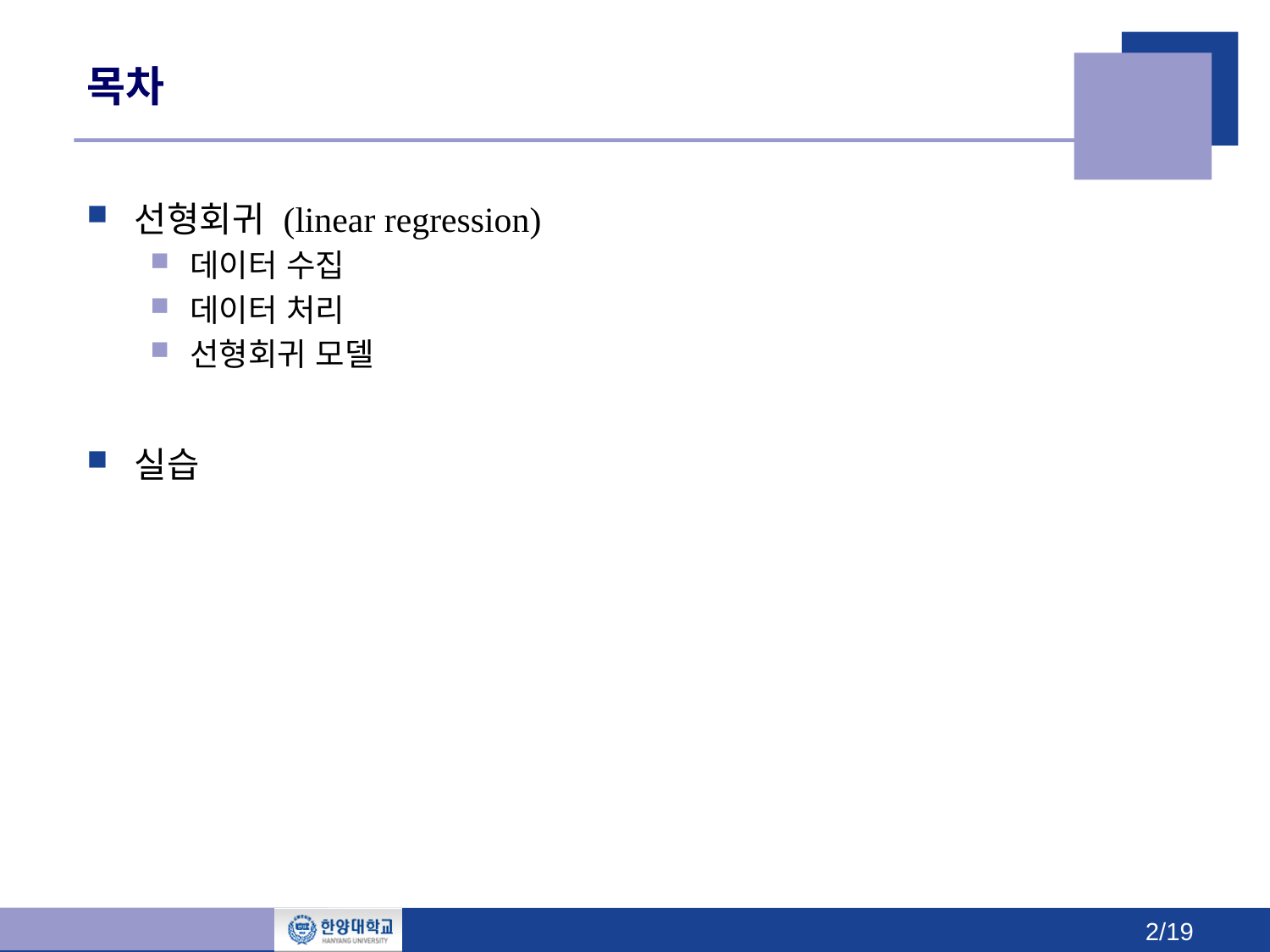

# 목차
선형회귀 (linear regression)
데이터 수집
데이터 처리
선형회귀 모델

실습
2/19